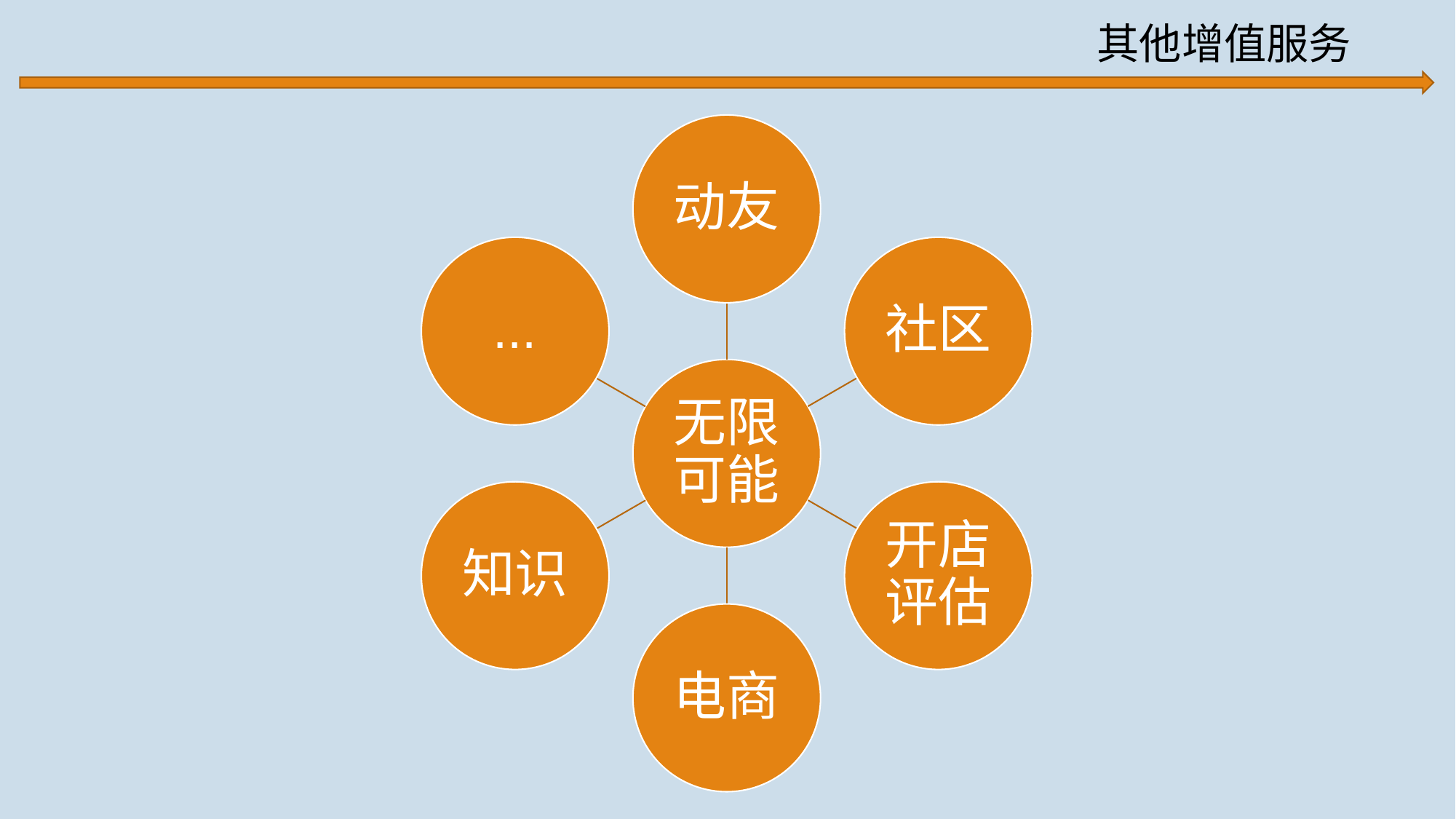

其他增值服务

无限可能

动友

社区

开店评估

电商

知识

...